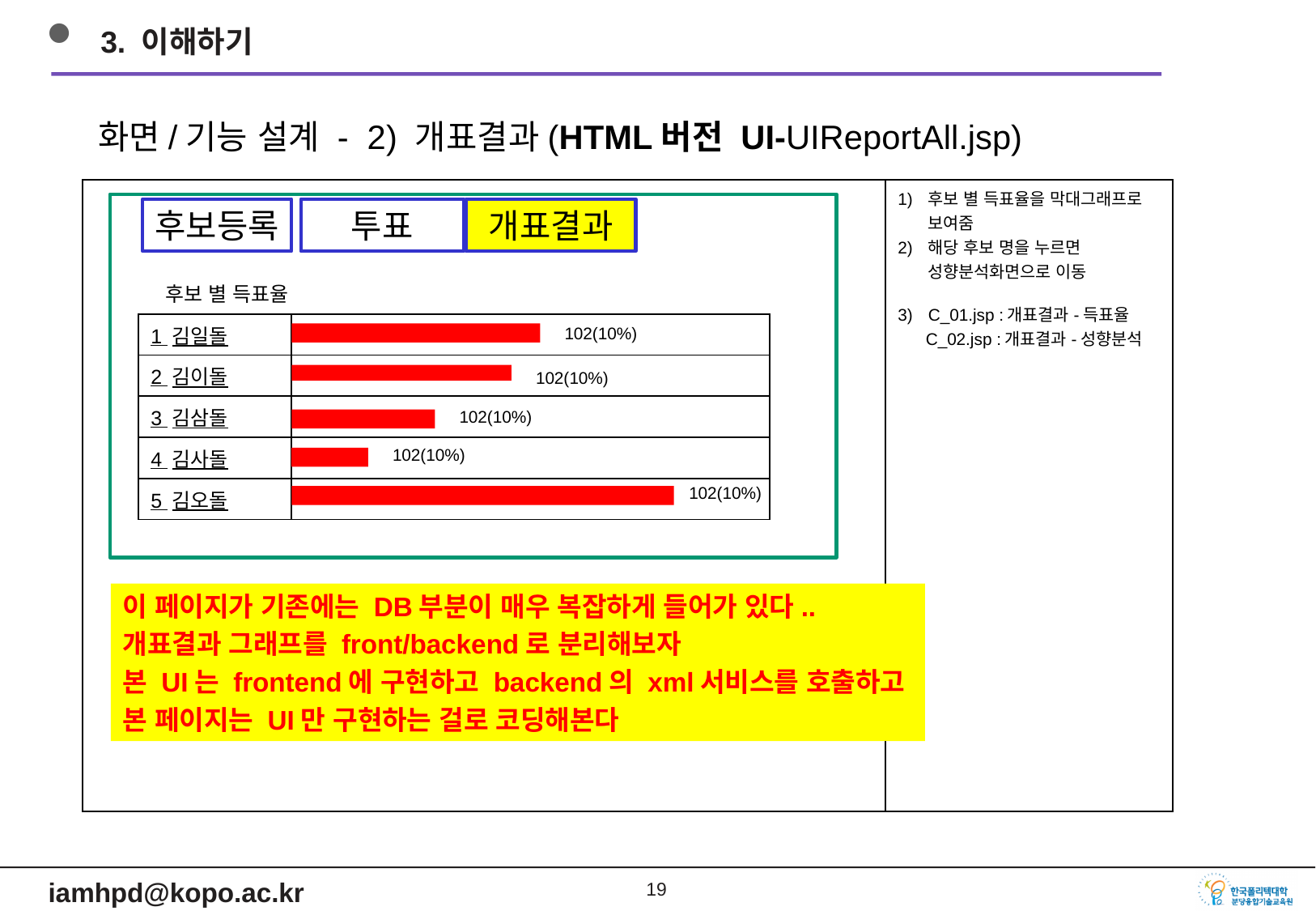

3. 이해하기
화면/기능 설계 -  2) 개표결과(HTML버전 UI-UIReportAll.jsp)
|  | 후보 별 득표율을 막대그래프로 보여줌 해당 후보 명을 누르면 성향분석화면으로 이동 C\_01.jsp :개표결과-득표율 C\_02.jsp :개표결과-성향분석 |
| --- | --- |

후보등록
투표
개표결과
후보 별 득표율
| 1 김일돌 |  |
| --- | --- |
| 2 김이돌 |  |
| 3 김삼돌 |  |
| 4 김사돌 |  |
| 5 김오돌 |  |
102(10%)

102(10%)

102(10%)

102(10%)

102(10%)

이 페이지가 기존에는 DB부분이 매우 복잡하게 들어가 있다..
개표결과 그래프를 front/backend로 분리해보자
본 UI는 frontend에 구현하고 backend의 xml서비스를 호출하고
본 페이지는 UI만 구현하는 걸로 코딩해본다
19